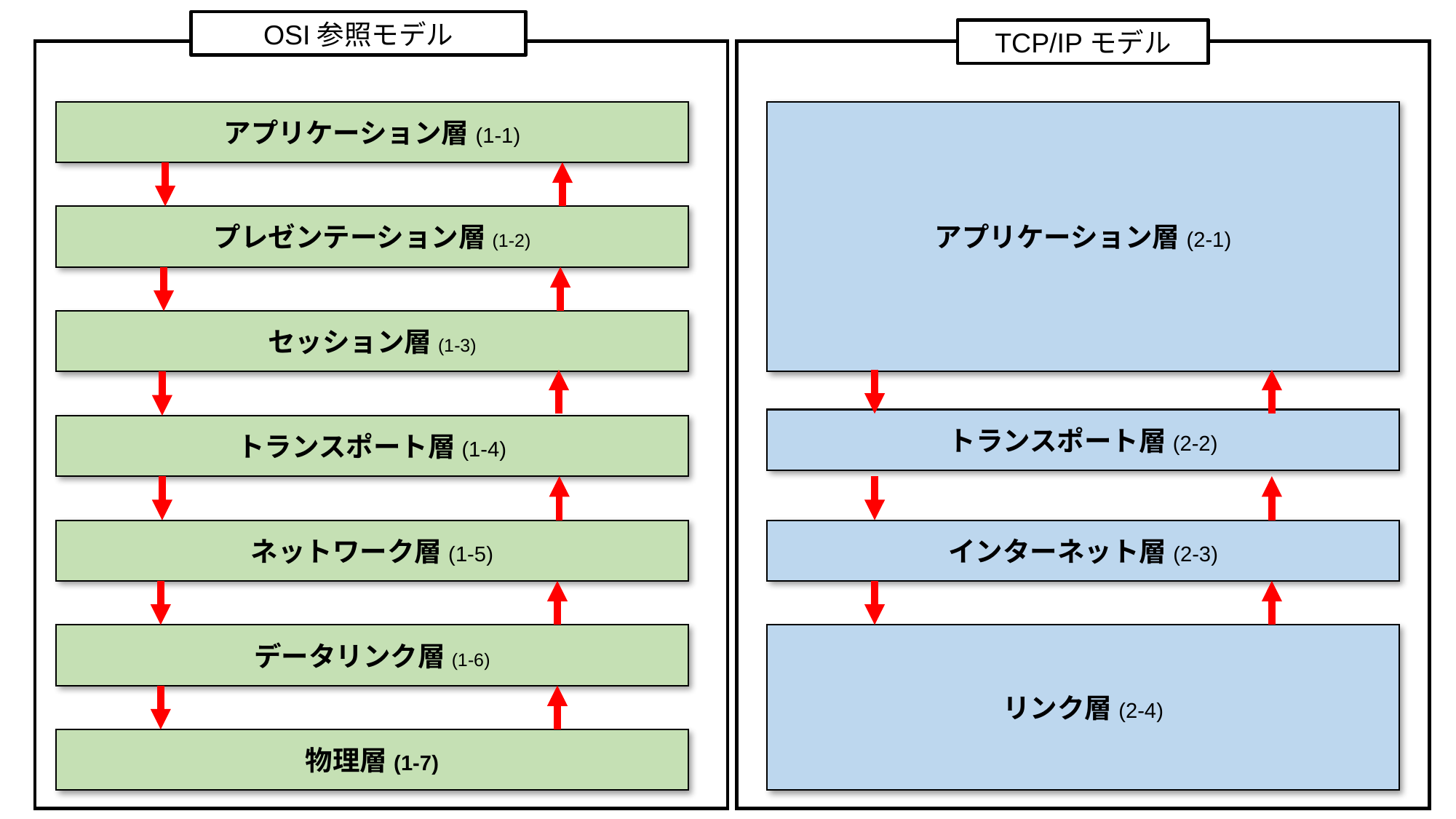

OSI参照モデル
TCP/IPモデル

アプリケーション層(1-1)
アプリケーション層(2-1)
プレゼンテーション層(1-2)
セッション層(1-3)
トランスポート層(2-2)
トランスポート層(1-4)
ネットワーク層(1-5)
インターネット層(2-3)
データリンク層(1-6)
リンク層(2-4)
物理層(1-7)